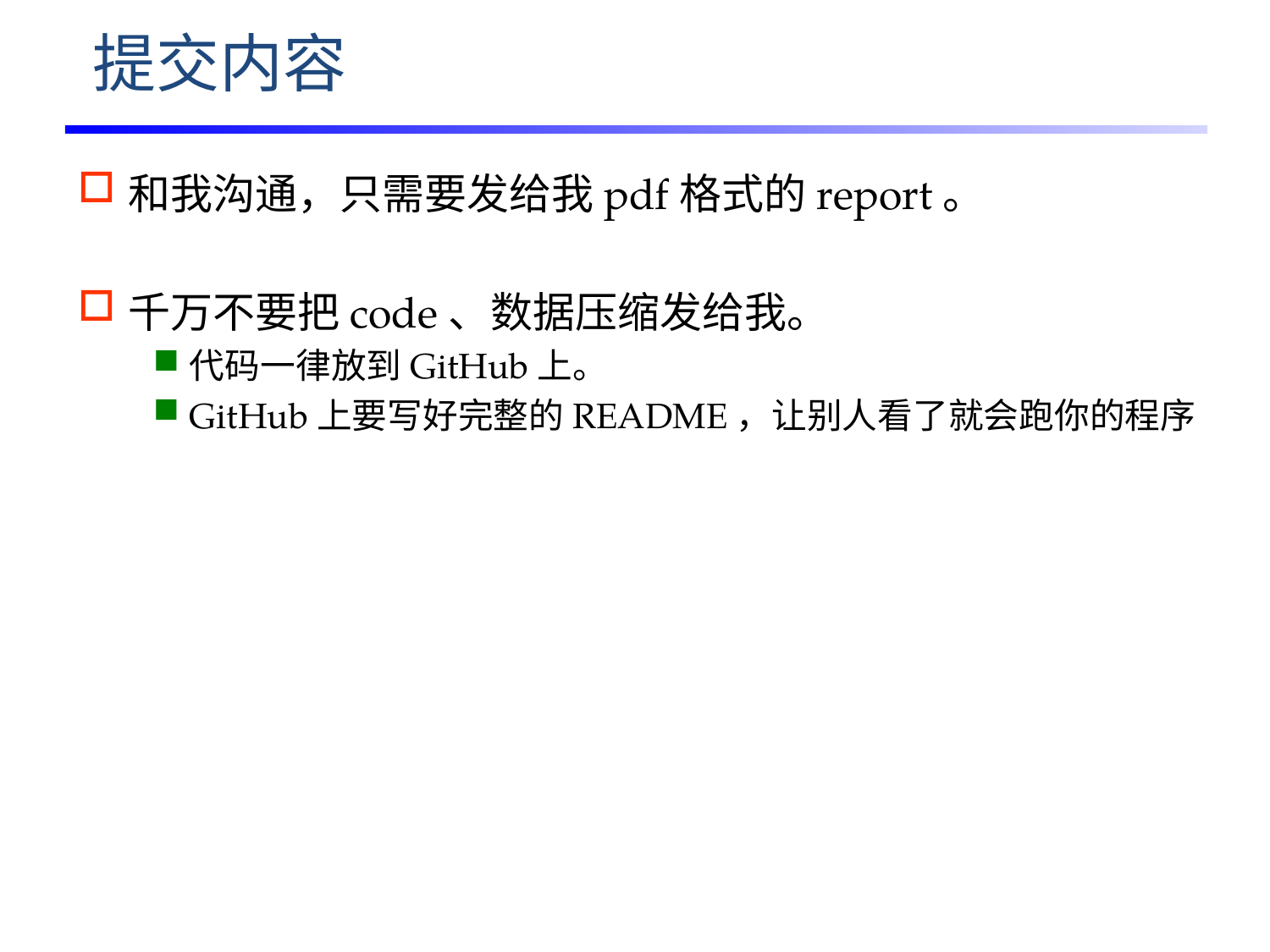

# 提交内容
和我沟通，只需要发给我pdf格式的report。

千万不要把code、数据压缩发给我。
代码一律放到GitHub上。
GitHub上要写好完整的README，让别人看了就会跑你的程序